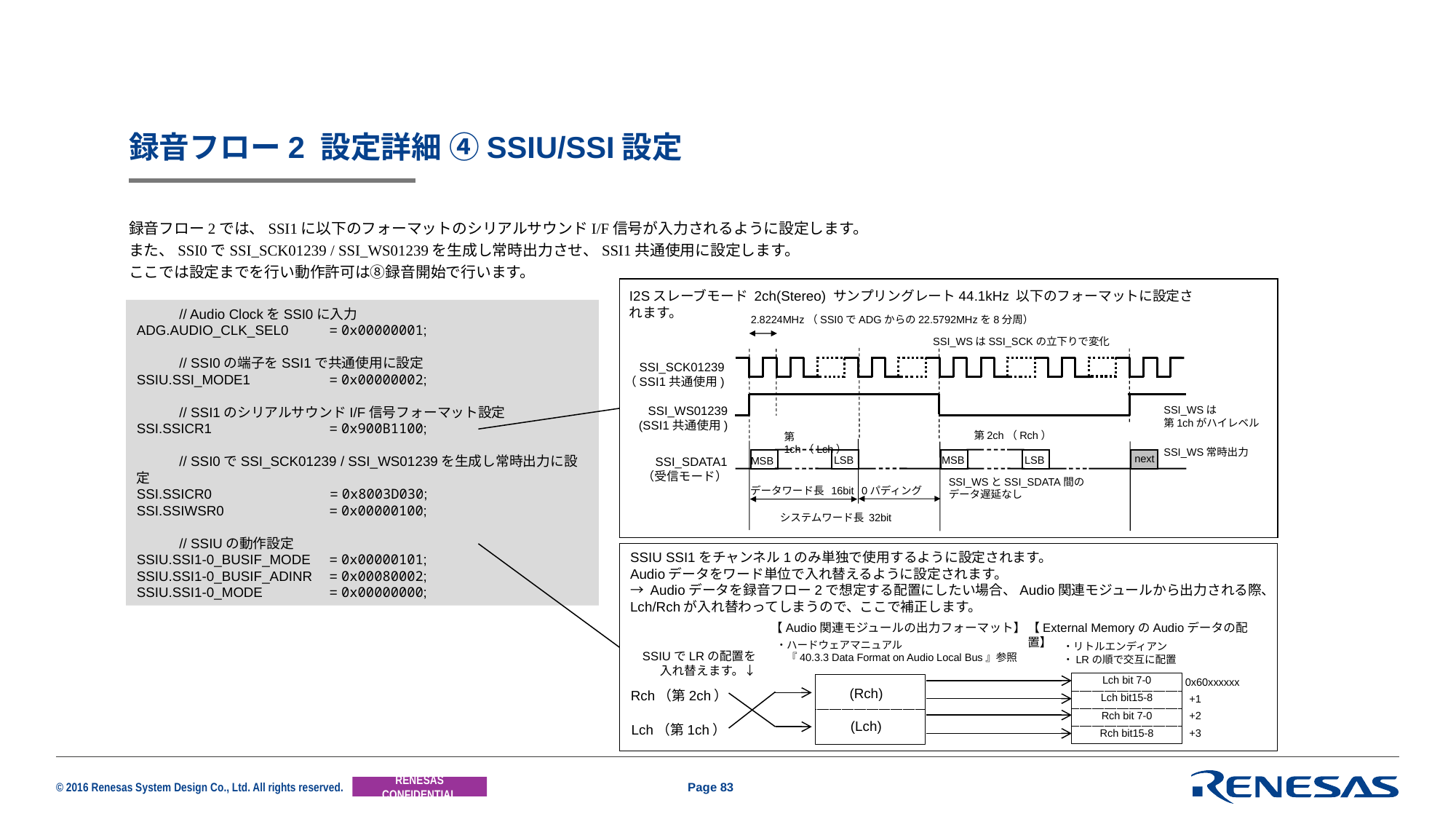

# 録音フロー2 設定詳細 ④SSIU/SSI設定
録音フロー2では、SSI1に以下のフォーマットのシリアルサウンドI/F信号が入力されるように設定します。
また、SSI0でSSI_SCK01239 / SSI_WS01239を生成し常時出力させ、SSI1共通使用に設定します。
ここでは設定までを行い動作許可は⑧録音開始で行います。

I2Sスレーブモード 2ch(Stereo) サンプリングレート44.1kHz 以下のフォーマットに設定されます。
	// Audio ClockをSSI0に入力
ADG.AUDIO_CLK_SEL0 	= 0x00000001;

	// SSI0の端子をSSI1で共通使用に設定
SSIU.SSI_MODE1 	= 0x00000002;

	// SSI1のシリアルサウンドI/F信号フォーマット設定
SSI.SSICR1	= 0x900B1100;

	// SSI0でSSI_SCK01239 / SSI_WS01239を生成し常時出力に設定
SSI.SSICR0	= 0x8003D030;
SSI.SSIWSR0 	= 0x00000100;

	// SSIUの動作設定
SSIU.SSI1-0_BUSIF_MODE	= 0x00000101;
SSIU.SSI1-0_BUSIF_ADINR	= 0x00080002;
SSIU.SSI1-0_MODE	= 0x00000000;
2.8224MHz（SSI0でADGからの22.5792MHzを8分周）

SSI_WSはSSI_SCKの立下りで変化

SSI_SCK01239
（SSI1共通使用)

SSI_WS01239
(SSI1共通使用)
SSI_WSは
第1chがハイレベル
第2ch（Rch）
第1ch（Lch）

SSI_WS常時出力

next
MSB
LSB
LSB
MSB
SSI_SDATA1
（受信モード）

SSI_WSとSSI_SDATA間の
データ遅延なし
データワード長  16bit
0パディング

システムワード長 32bit
SSIU SSI1をチャンネル1のみ単独で使用するように設定されます。
Audioデータをワード単位で入れ替えるように設定されます。
→ Audioデータを録音フロー2で想定する配置にしたい場合、Audio関連モジュールから出力される際、Lch/Rchが入れ替わってしまうので、ここで補正します。

【Audio関連モジュールの出力フォーマット】
【External MemoryのAudioデータの配置】
・ハードウェアマニュアル
　『40.3.3 Data Format on Audio Local Bus』参照
・リトルエンディアン
・LRの順で交互に配置
SSIUでLRの配置を
入れ替えます。↓

Lch bit 7-0

(Rch)
0x60xxxxxx

Rch（第2ch）
Lch bit15-8
+1
(Lch)
Rch bit 7-0
+2
Lch（第1ch）
+3
Rch bit15-8
Page 83